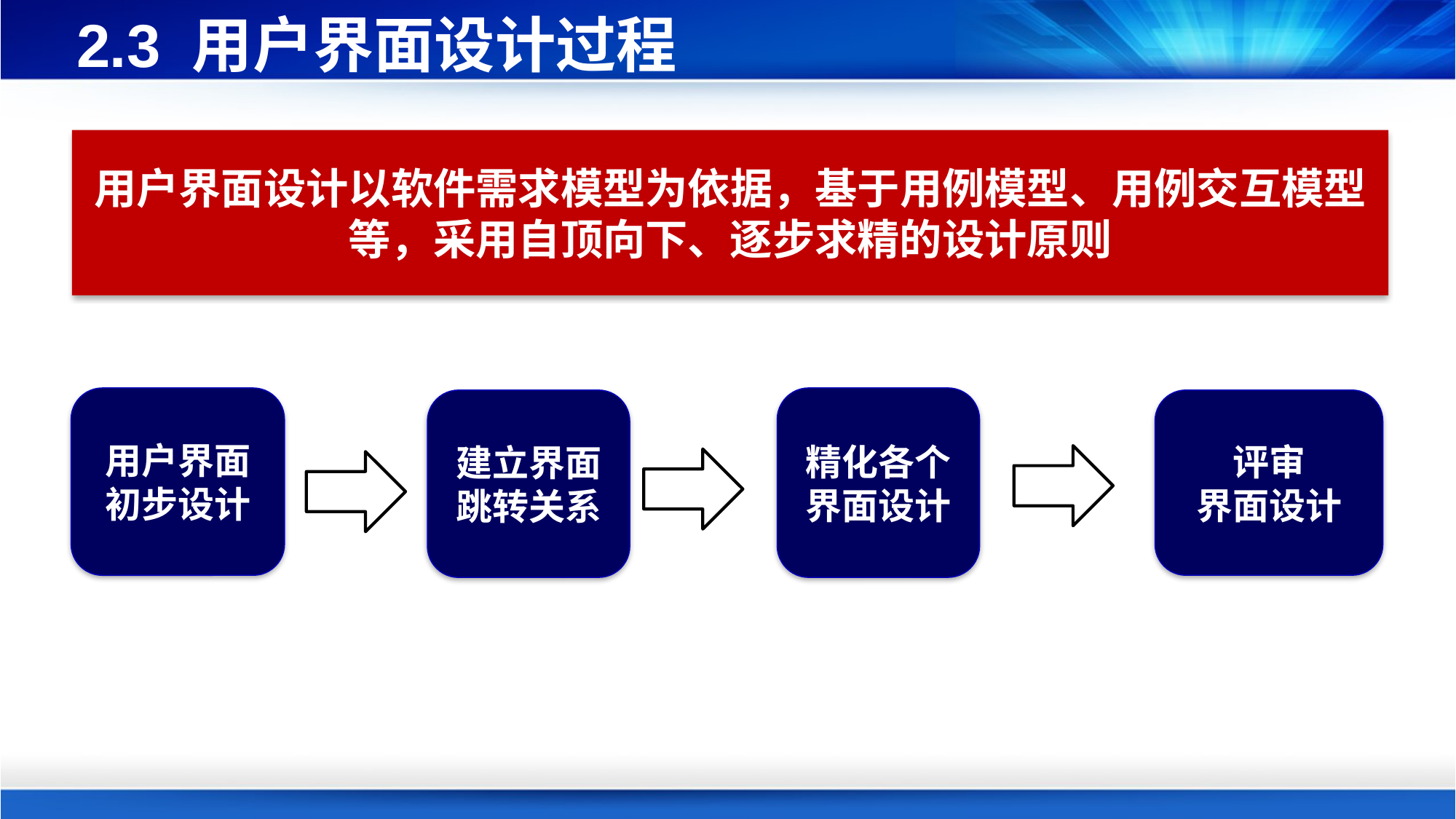

# 2.3 用户界面设计过程
用户界面设计以软件需求模型为依据，基于用例模型、用例交互模型等，采用自顶向下、逐步求精的设计原则
用户界面初步设计
精化各个界面设计
建立界面跳转关系
评审
界面设计